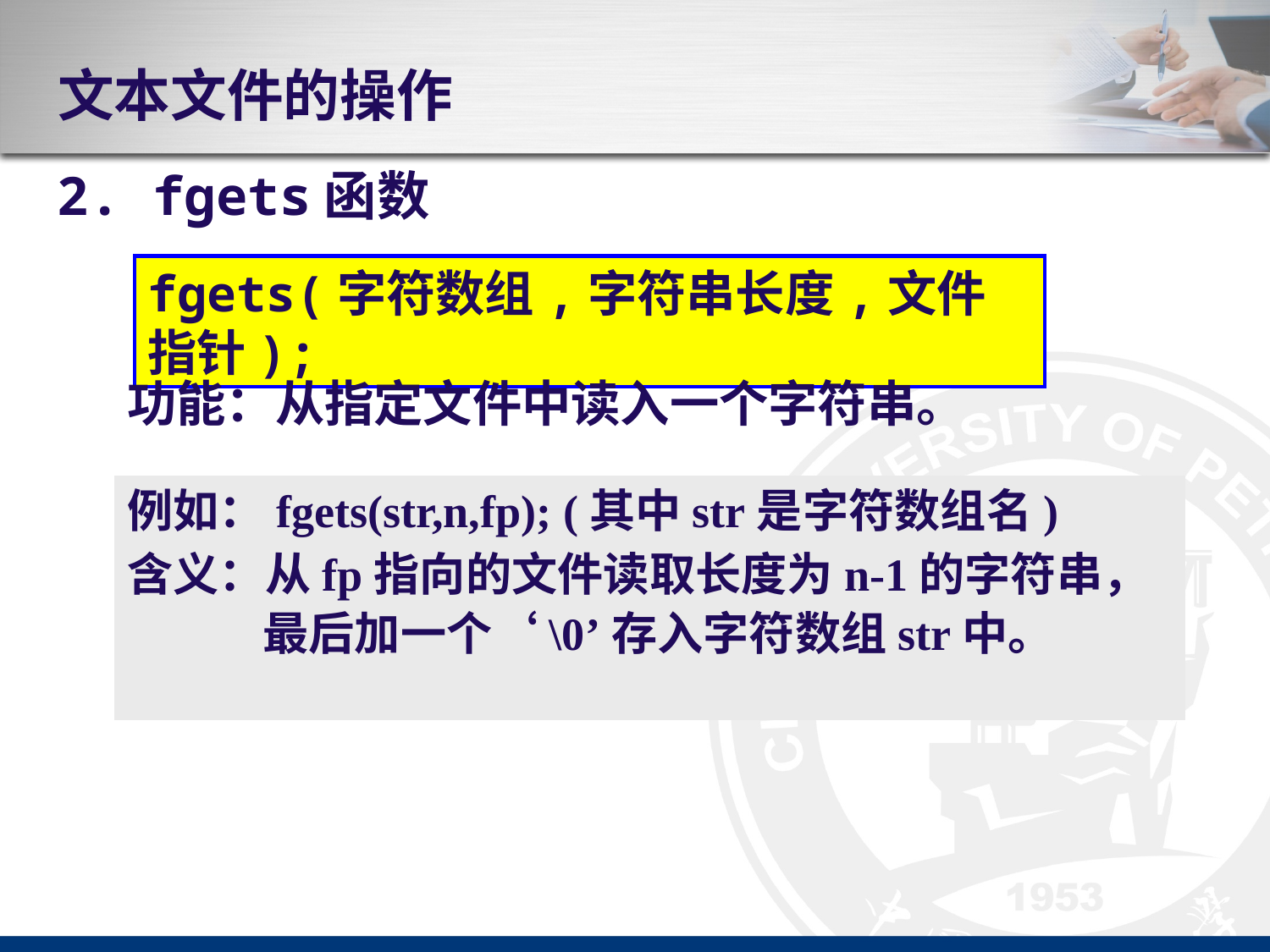

# 文本文件的操作
2. fgets函数
fgets(字符数组,字符串长度,文件指针);
功能：从指定文件中读入一个字符串。
例如：fgets(str,n,fp); (其中str是字符数组名)
含义：从fp指向的文件读取长度为n-1的字符串，
            最后加一个‘\0’存入字符数组str中。